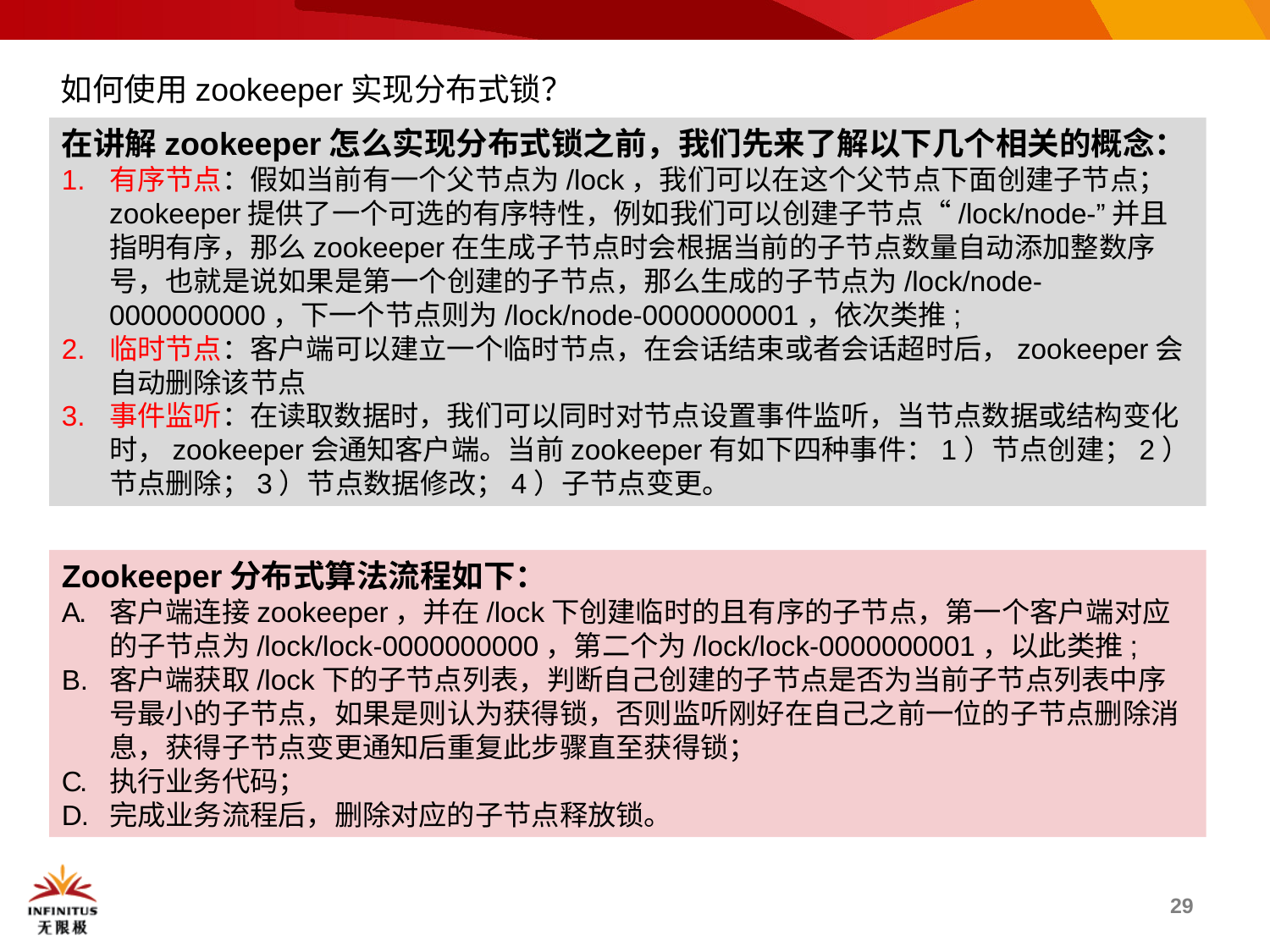

如何使用zookeeper实现分布式锁？
在讲解zookeeper怎么实现分布式锁之前，我们先来了解以下几个相关的概念：
有序节点：假如当前有一个父节点为/lock，我们可以在这个父节点下面创建子节点；zookeeper提供了一个可选的有序特性，例如我们可以创建子节点“/lock/node-”并且指明有序，那么zookeeper在生成子节点时会根据当前的子节点数量自动添加整数序号，也就是说如果是第一个创建的子节点，那么生成的子节点为/lock/node-0000000000，下一个节点则为/lock/node-0000000001，依次类推;
临时节点：客户端可以建立一个临时节点，在会话结束或者会话超时后，zookeeper会自动删除该节点
事件监听：在读取数据时，我们可以同时对节点设置事件监听，当节点数据或结构变化时，zookeeper会通知客户端。当前zookeeper有如下四种事件：1）节点创建；2）节点删除；3）节点数据修改；4）子节点变更。
Zookeeper分布式算法流程如下：
客户端连接zookeeper，并在/lock下创建临时的且有序的子节点，第一个客户端对应的子节点为/lock/lock-0000000000，第二个为/lock/lock-0000000001，以此类推;
客户端获取/lock下的子节点列表，判断自己创建的子节点是否为当前子节点列表中序号最小的子节点，如果是则认为获得锁，否则监听刚好在自己之前一位的子节点删除消息，获得子节点变更通知后重复此步骤直至获得锁；
执行业务代码；
完成业务流程后，删除对应的子节点释放锁。
29